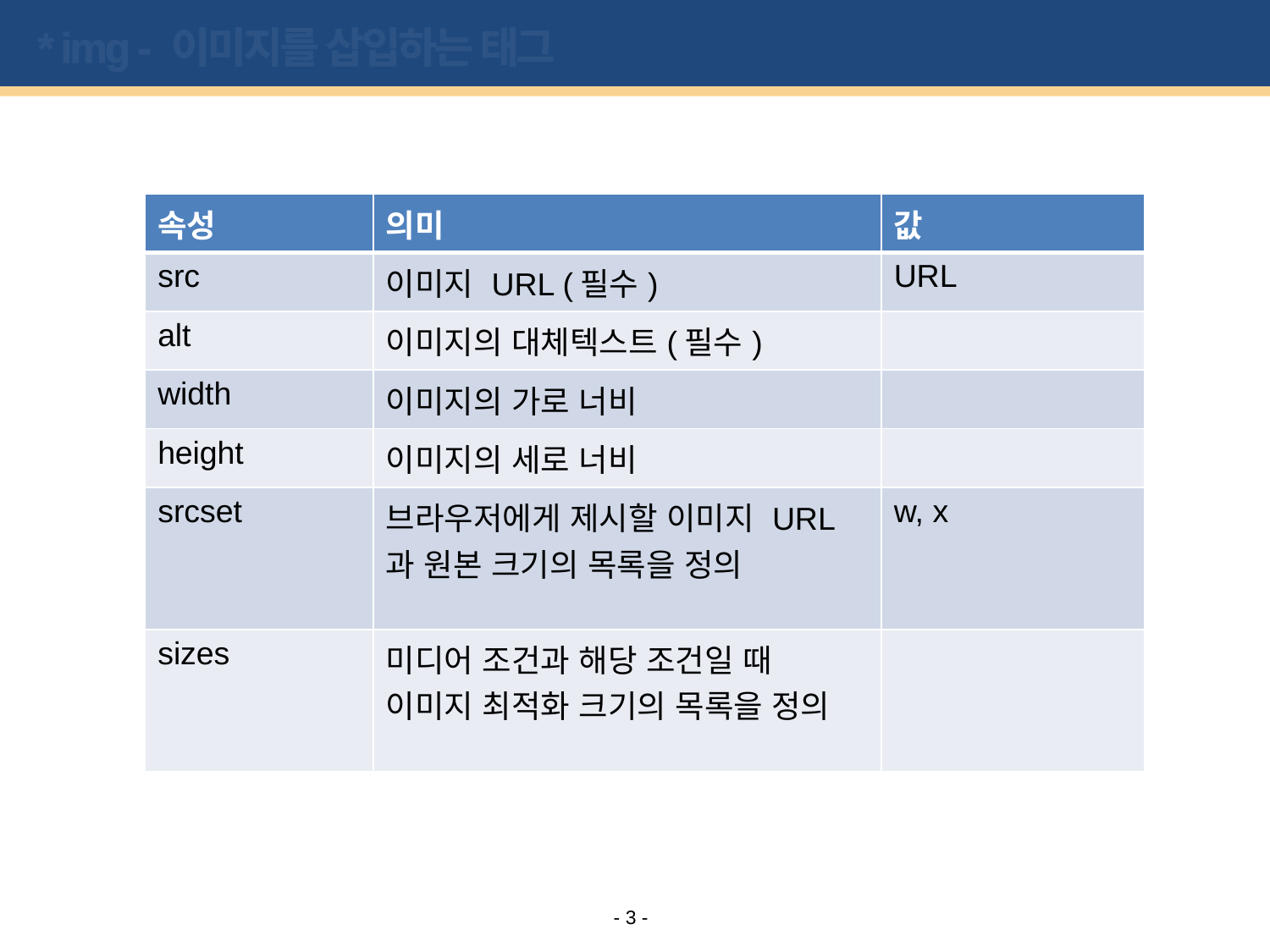

# * img - 이미지를 삽입하는 태그
| 속성 | 의미 | 값 |
| --- | --- | --- |
| src | 이미지 URL (필수) | URL |
| alt | 이미지의 대체텍스트(필수) |  |
| width | 이미지의 가로 너비 |  |
| height | 이미지의 세로 너비 |  |
| srcset | 브라우저에게 제시할 이미지 URL과 원본 크기의 목록을 정의 | w, x |
| sizes | 미디어 조건과 해당 조건일 때 이미지 최적화 크기의 목록을 정의 |  |